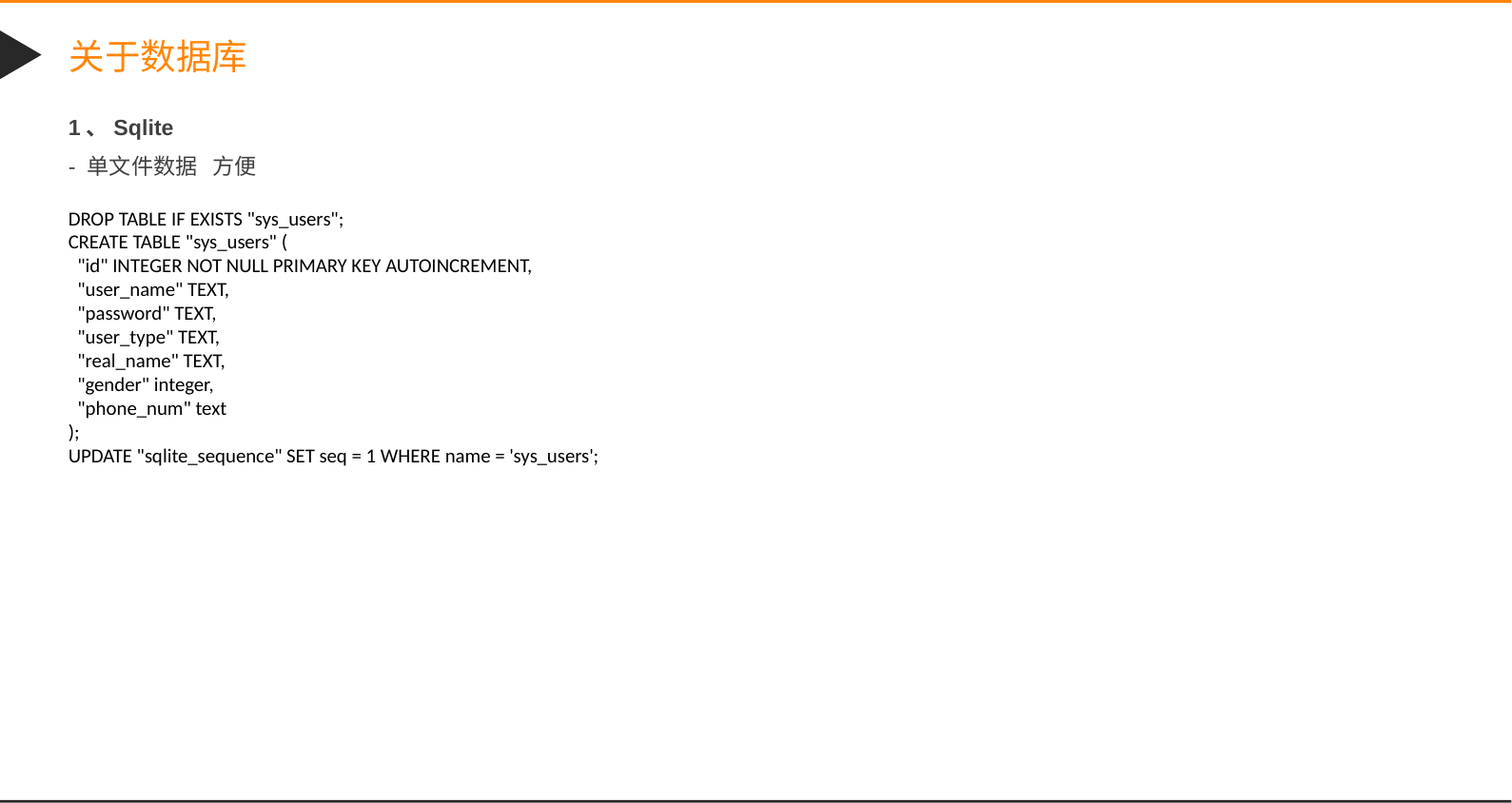

关于数据库
1、Sqlite
- 单文件数据   方便
DROP TABLE IF EXISTS "sys_users";
CREATE TABLE "sys_users" (
  "id" INTEGER NOT NULL PRIMARY KEY AUTOINCREMENT,
  "user_name" TEXT,
  "password" TEXT,
  "user_type" TEXT,
  "real_name" TEXT,
  "gender" integer,
  "phone_num" text
);
UPDATE "sqlite_sequence" SET seq = 1 WHERE name = 'sys_users';